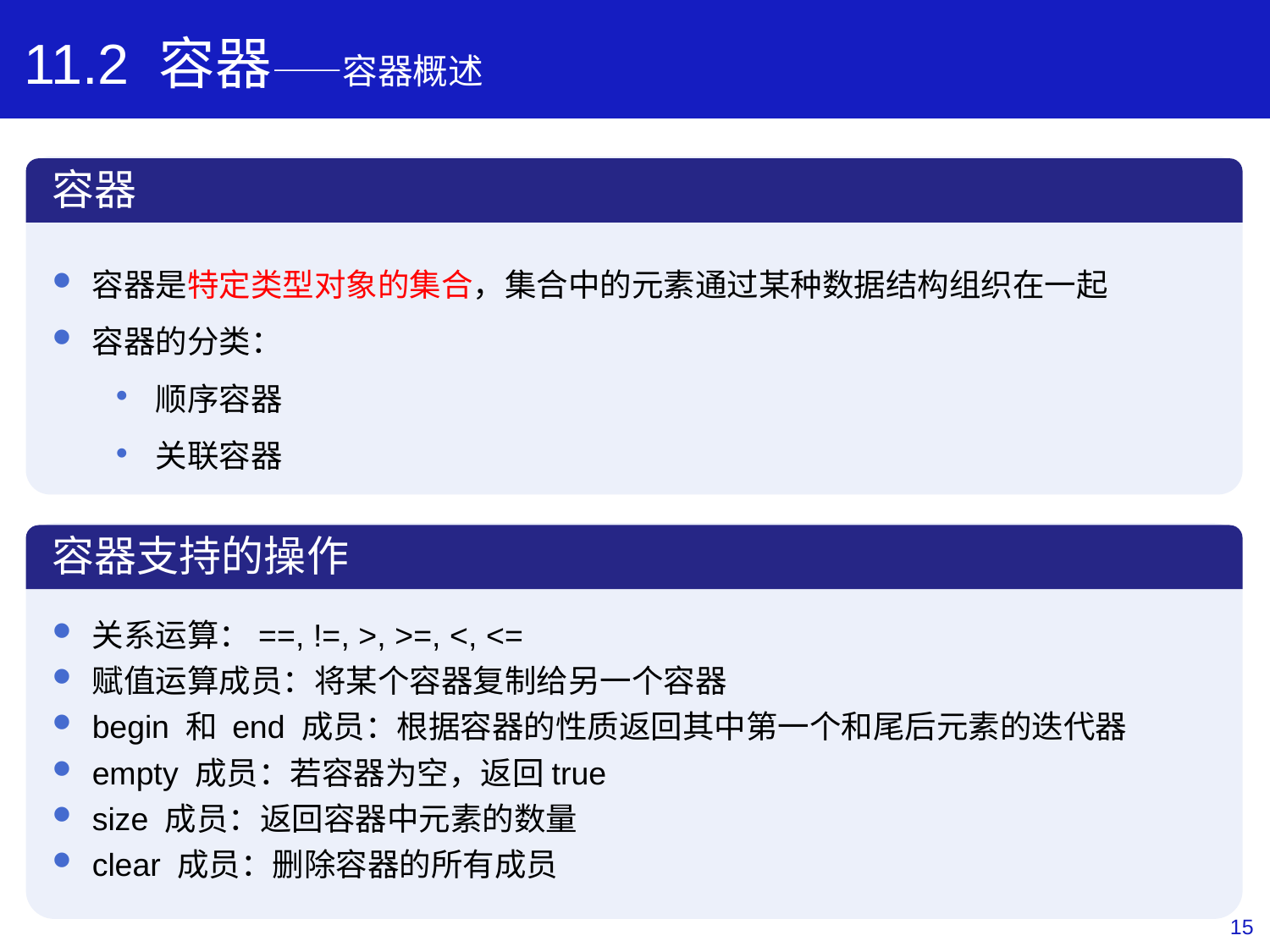

11.2 容器——容器概述

容器
容器是特定类型对象的集合，集合中的元素通过某种数据结构组织在一起
容器的分类：
顺序容器
关联容器

容器支持的操作
关系运算：==, !=, >, >=, <, <=
赋值运算成员：将某个容器复制给另一个容器
begin 和 end 成员：根据容器的性质返回其中第一个和尾后元素的迭代器
empty 成员：若容器为空，返回true
size 成员：返回容器中元素的数量
clear 成员：删除容器的所有成员
15